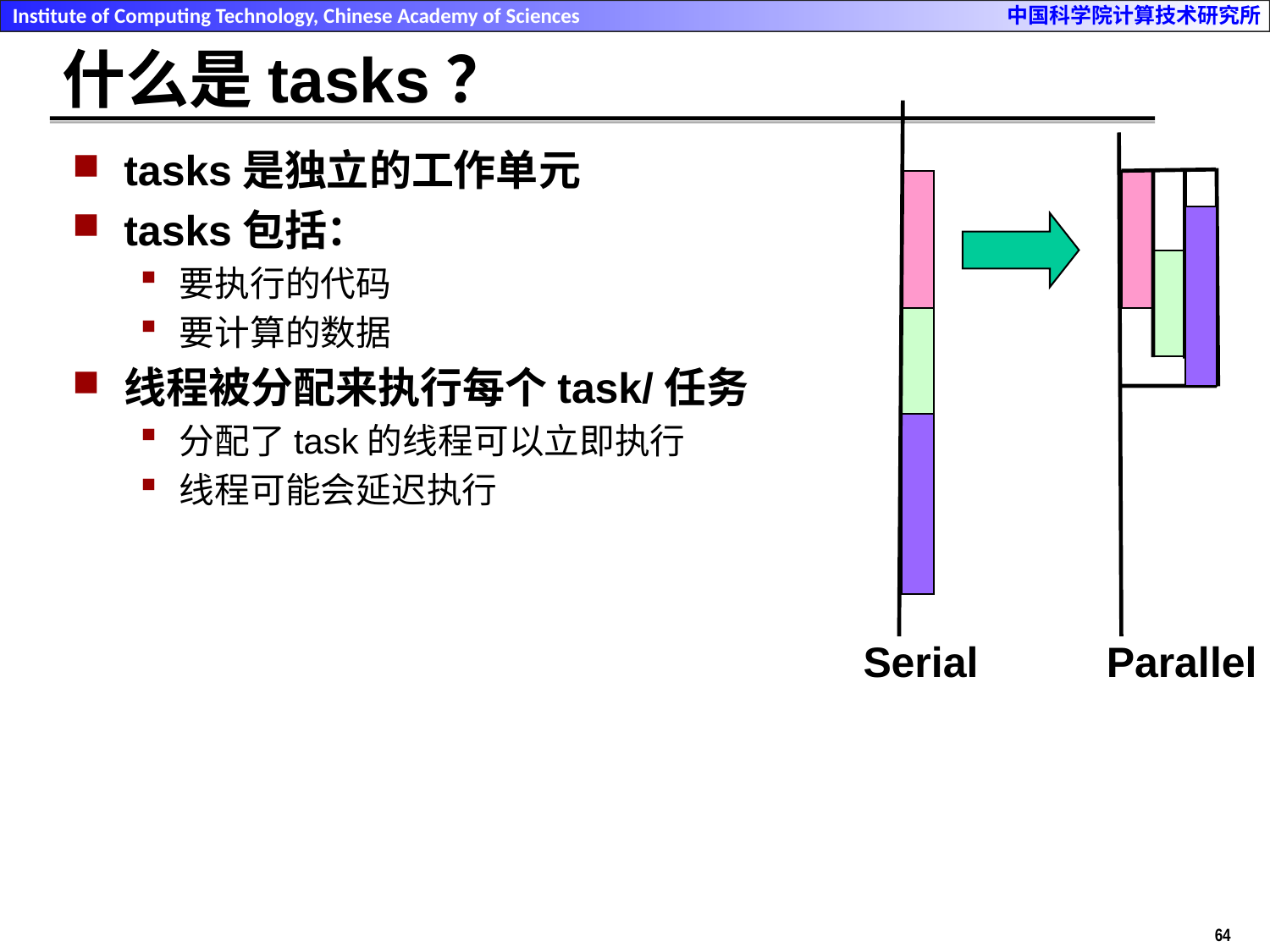

# 什么是tasks？

tasks是独立的工作单元
tasks包括：
要执行的代码
要计算的数据
线程被分配来执行每个task/任务
分配了task的线程可以立即执行
线程可能会延迟执行

Serial
Parallel